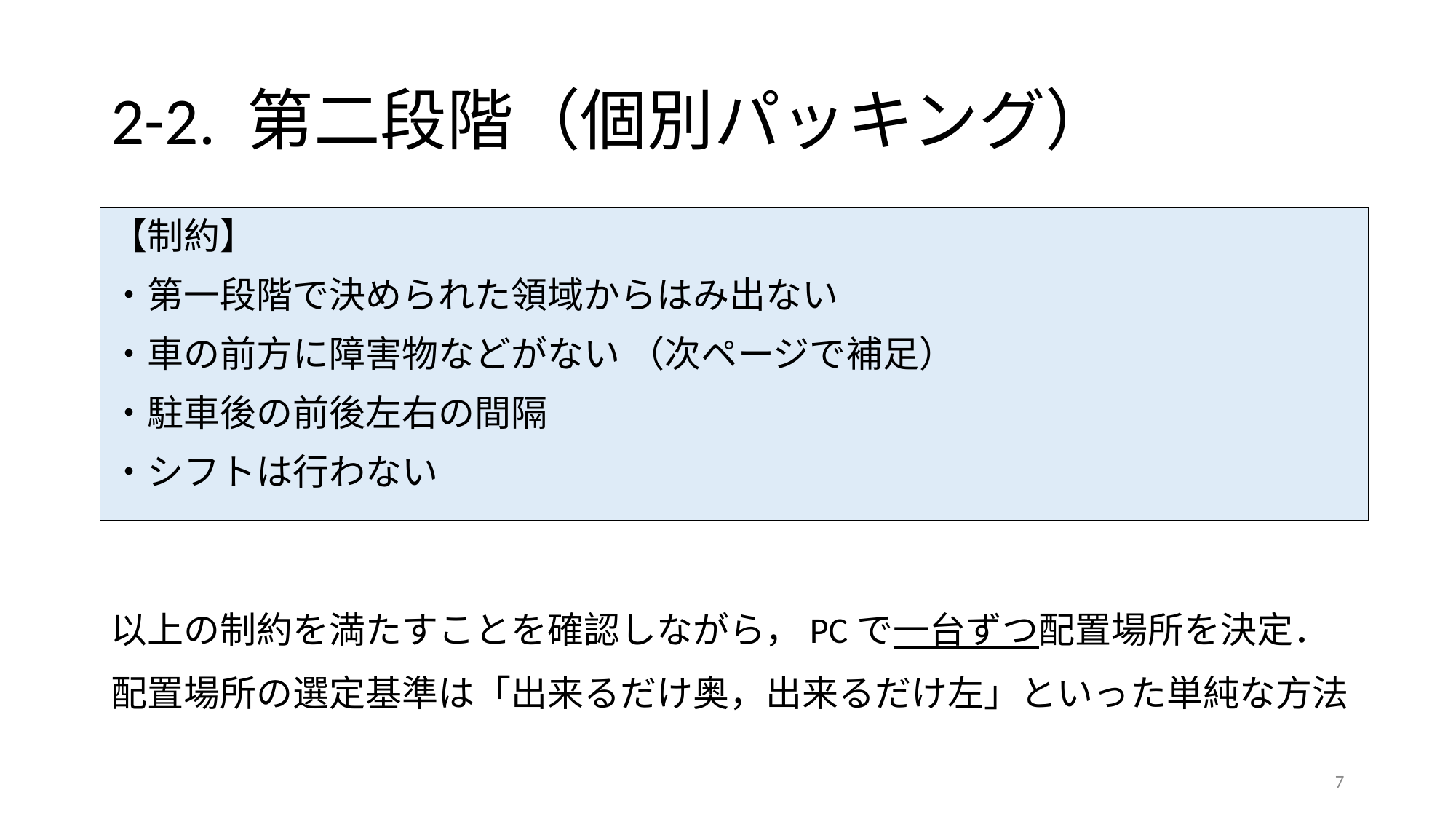

# 2-2. 第二段階（個別パッキング）
【制約】
・第一段階で決められた領域からはみ出ない
・車の前方に障害物などがない （次ページで補足）
・駐車後の前後左右の間隔
・シフトは行わない
以上の制約を満たすことを確認しながら，PCで一台ずつ配置場所を決定．
配置場所の選定基準は「出来るだけ奥，出来るだけ左」といった単純な方法
7